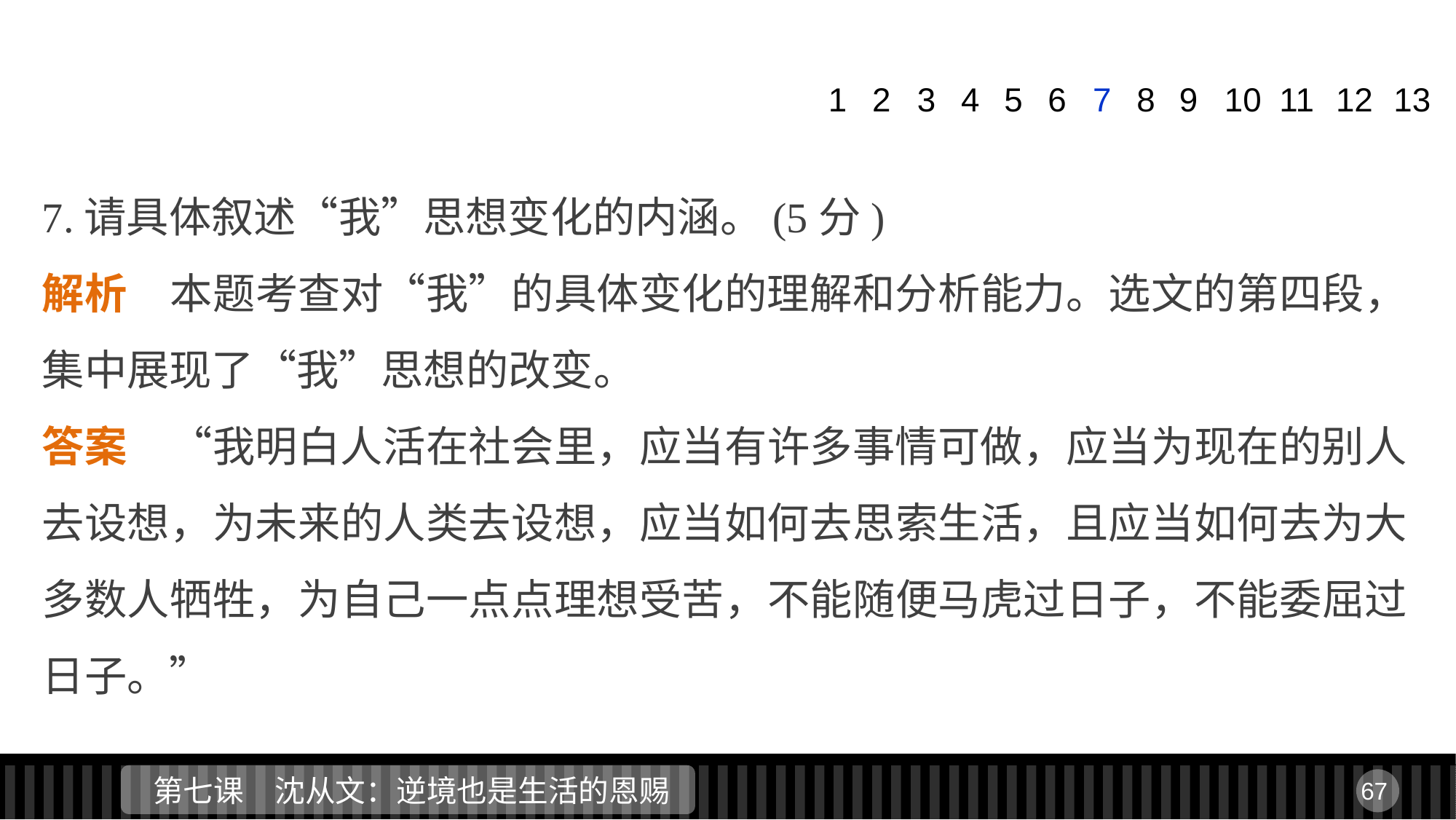

1
2
3
4
5
6
7
8
9
11
12
13
10
7.请具体叙述“我”思想变化的内涵。(5分)
解析　本题考查对“我”的具体变化的理解和分析能力。选文的第四段，集中展现了“我”思想的改变。
答案　“我明白人活在社会里，应当有许多事情可做，应当为现在的别人去设想，为未来的人类去设想，应当如何去思索生活，且应当如何去为大多数人牺牲，为自己一点点理想受苦，不能随便马虎过日子，不能委屈过日子。”